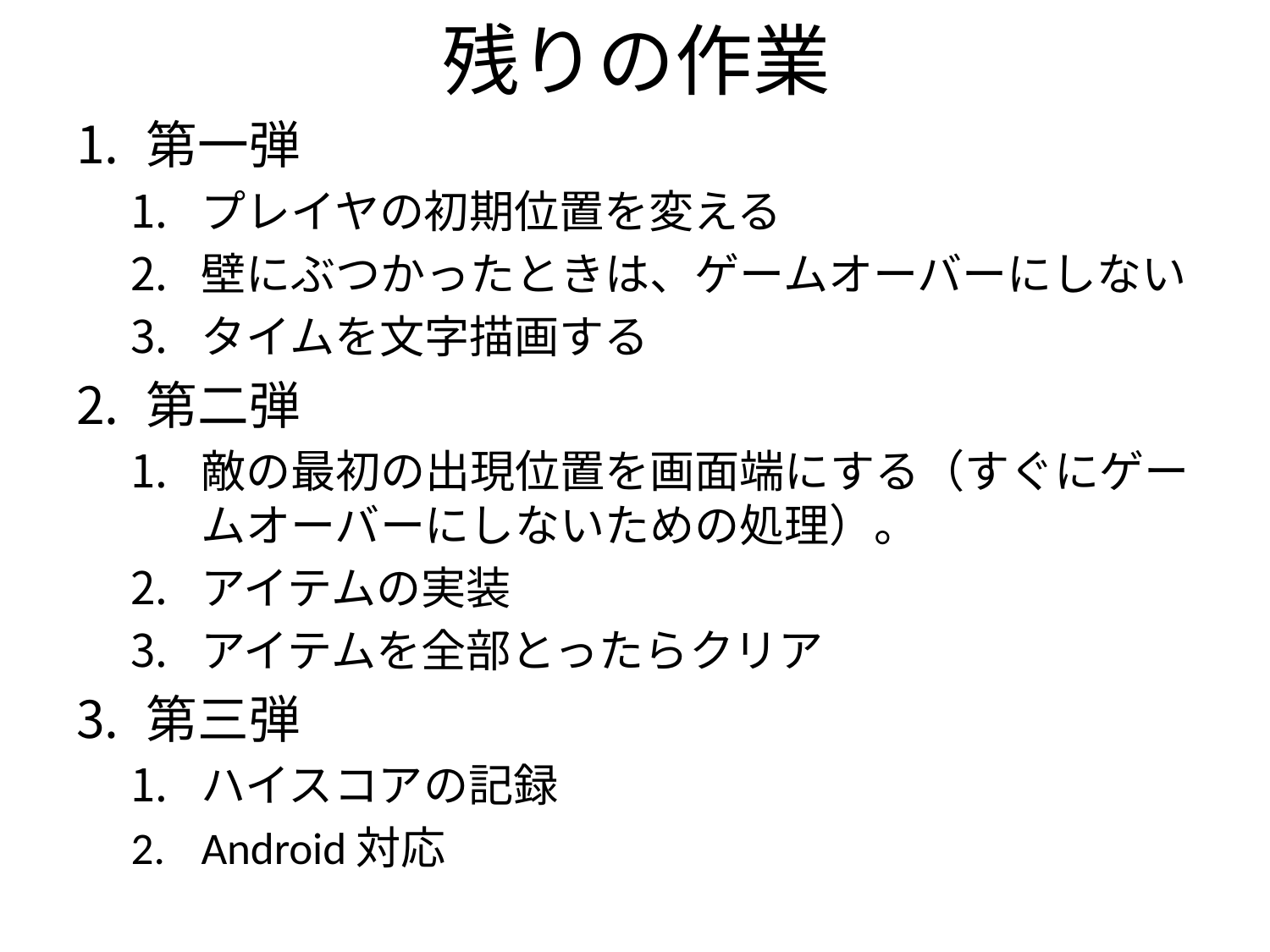

# 残りの作業
第一弾
プレイヤの初期位置を変える
壁にぶつかったときは、ゲームオーバーにしない
タイムを文字描画する
第二弾
敵の最初の出現位置を画面端にする（すぐにゲームオーバーにしないための処理）。
アイテムの実装
アイテムを全部とったらクリア
第三弾
ハイスコアの記録
Android対応